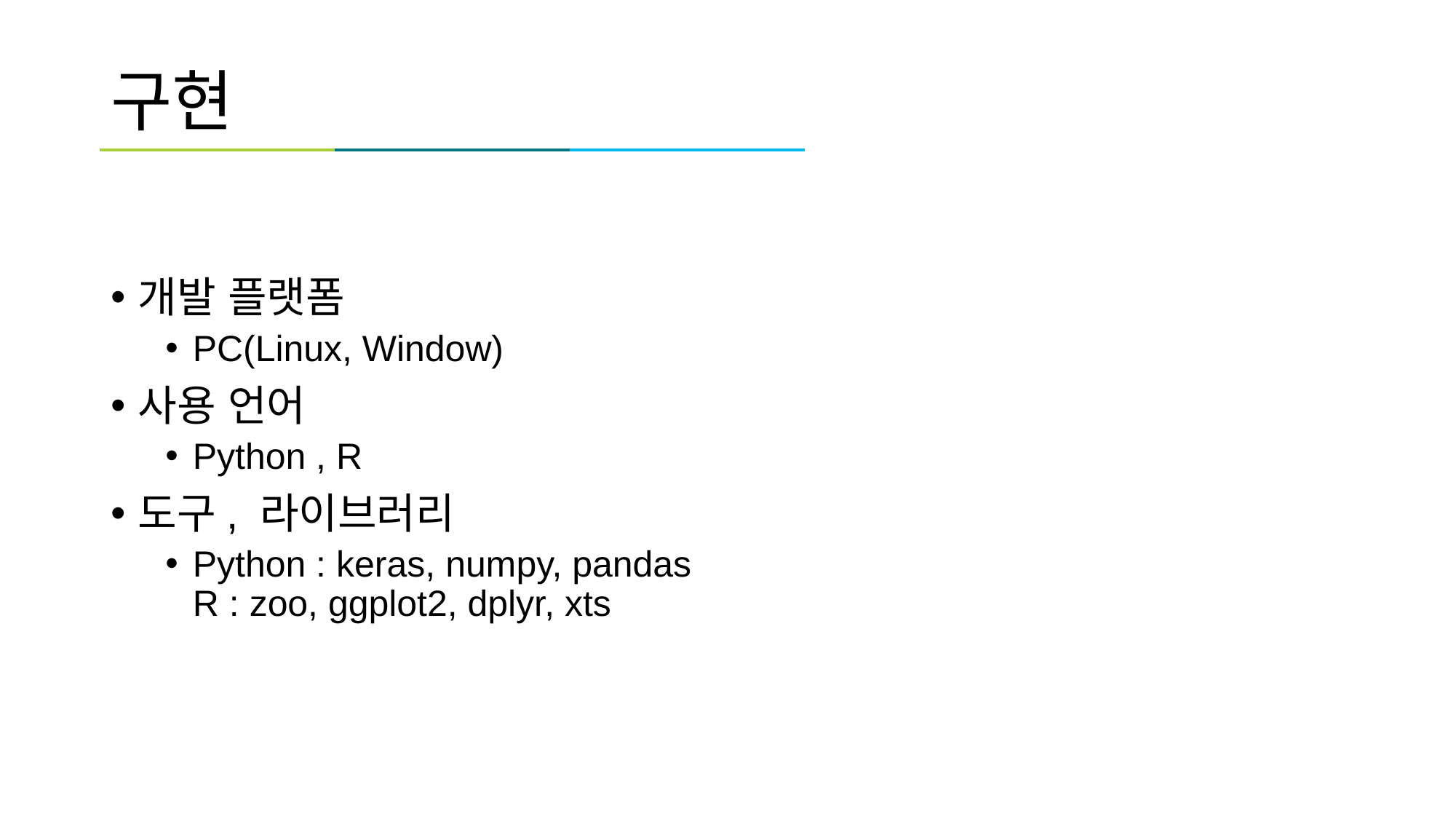

# 구현
개발 플랫폼
PC(Linux, Window)
사용 언어
Python , R
도구, 라이브러리
Python : keras, numpy, pandas
R : zoo, ggplot2, dplyr, xts